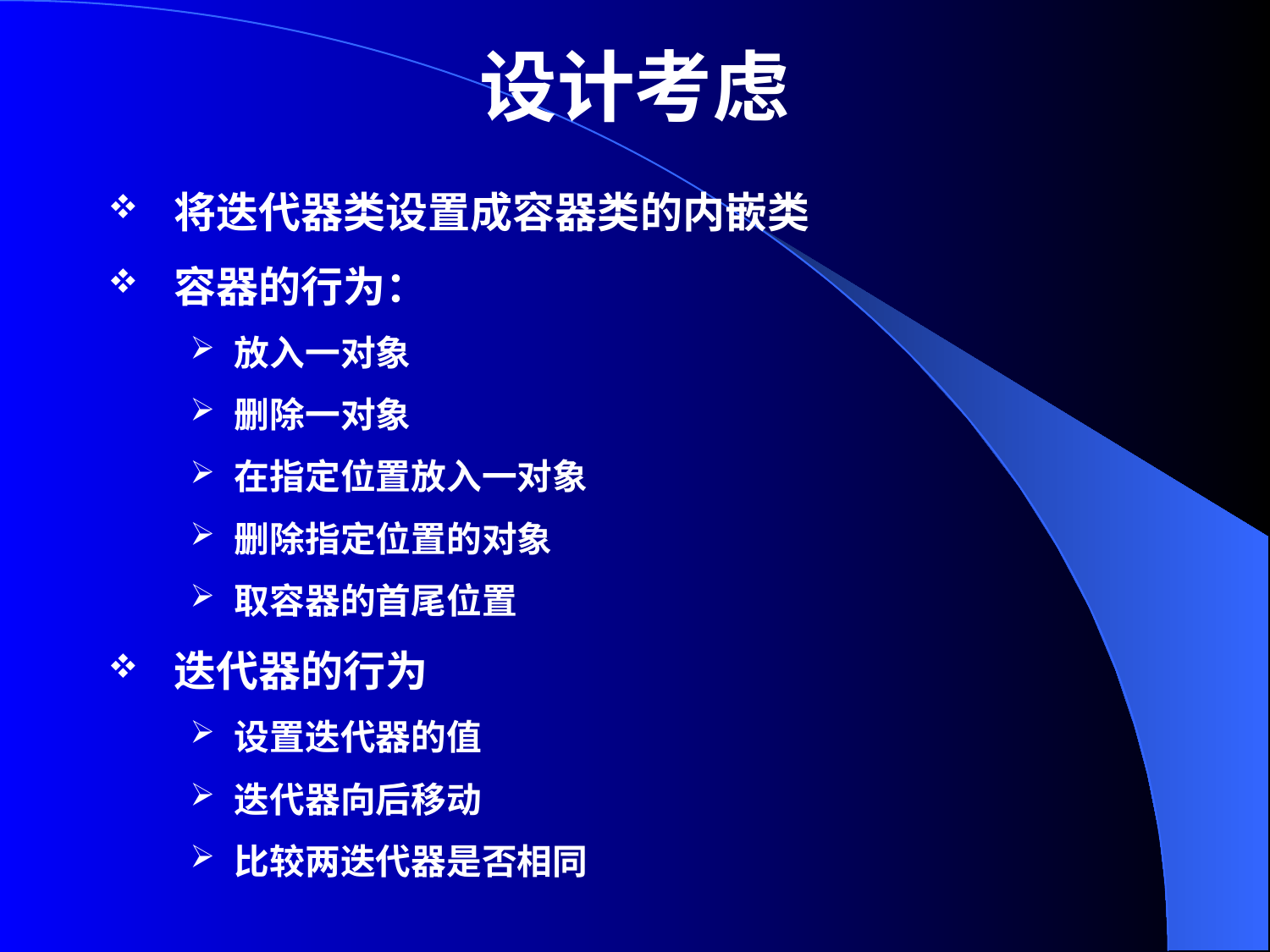

# 设计考虑
将迭代器类设置成容器类的内嵌类
容器的行为：
放入一对象
删除一对象
在指定位置放入一对象
删除指定位置的对象
取容器的首尾位置
迭代器的行为
设置迭代器的值
迭代器向后移动
比较两迭代器是否相同